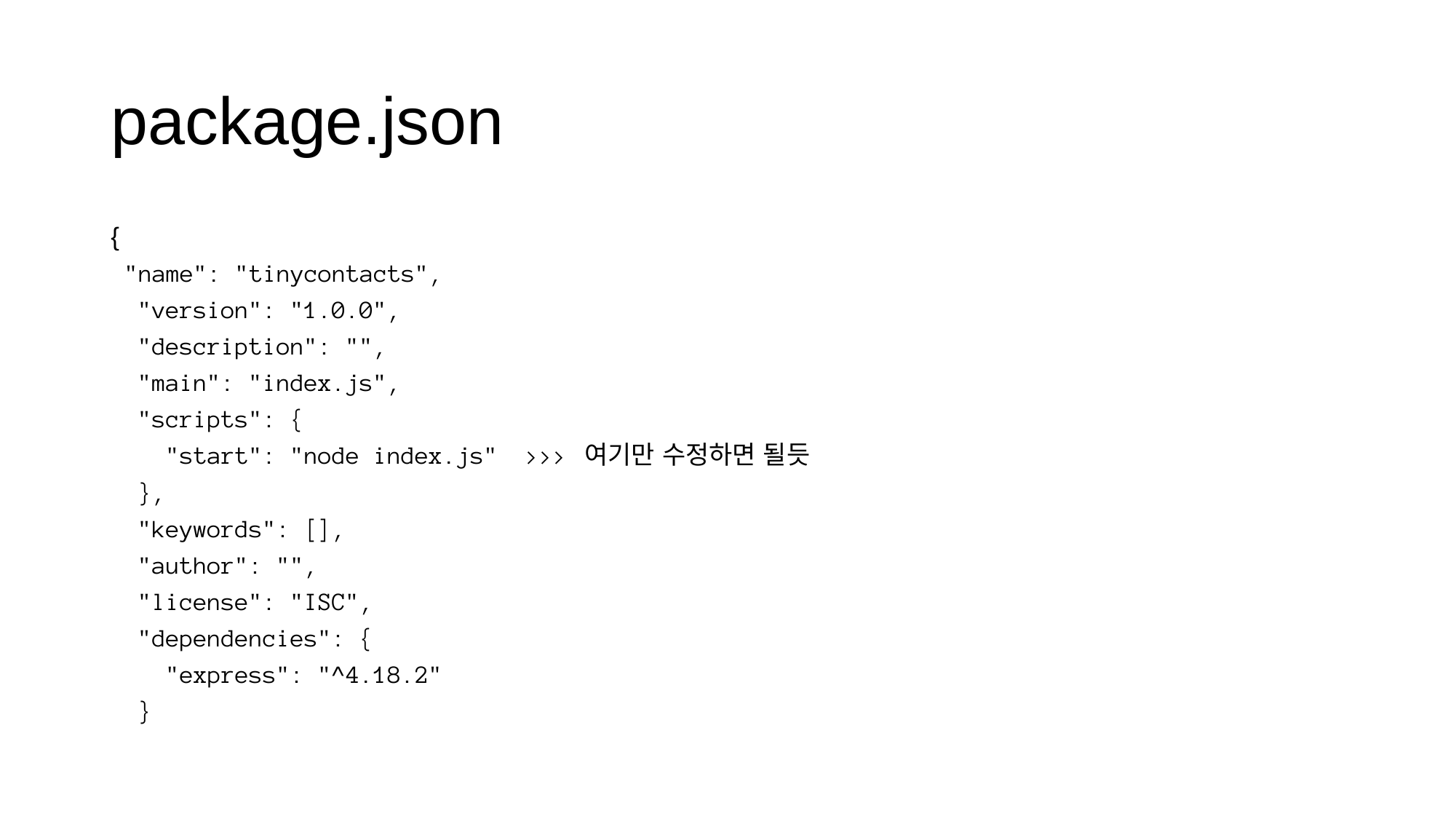

# package.json
{
  "name": "tinycontacts",
  "version": "1.0.0",
  "description": "",
  "main": "index.js",
  "scripts": {
    "start": "node index.js"  >>> 여기만 수정하면 될듯
  },
  "keywords": [],
  "author": "",
  "license": "ISC",
  "dependencies": {
    "express": "^4.18.2"
  }